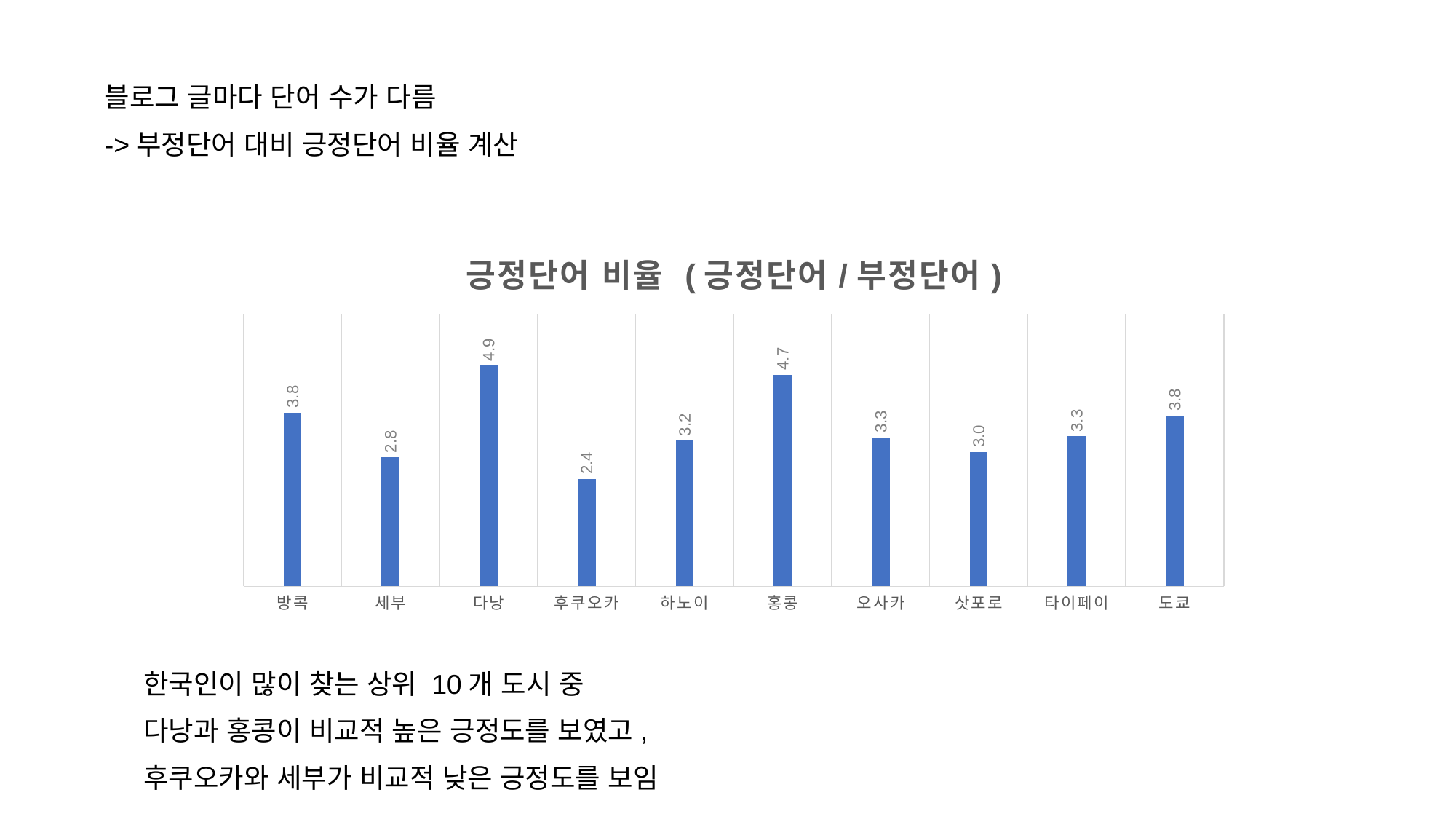

블로그 글마다 단어 수가 다름
->부정단어 대비 긍정단어 비율 계산

### Chart: 긍정단어 비율 (긍정단어/부정단어)

| Category |  |
|---|---|
| 방콕 | 3.829059829 |
| 세부 | 2.837209302 |
| 다낭 | 4.857142857 |
| 후쿠오카 | 2.365079365 |
| 하노이 | 3.20610687 |
| 홍콩 | 4.663551402 |
| 오사카 | 3.277310924 |
| 삿포로 | 2.959459459 |
| 타이페이 | 3.301282051 |
| 도쿄 | 3.761904762 |
한국인이 많이 찾는 상위 10개 도시 중
다낭과 홍콩이 비교적 높은 긍정도를 보였고,
후쿠오카와 세부가 비교적 낮은 긍정도를 보임